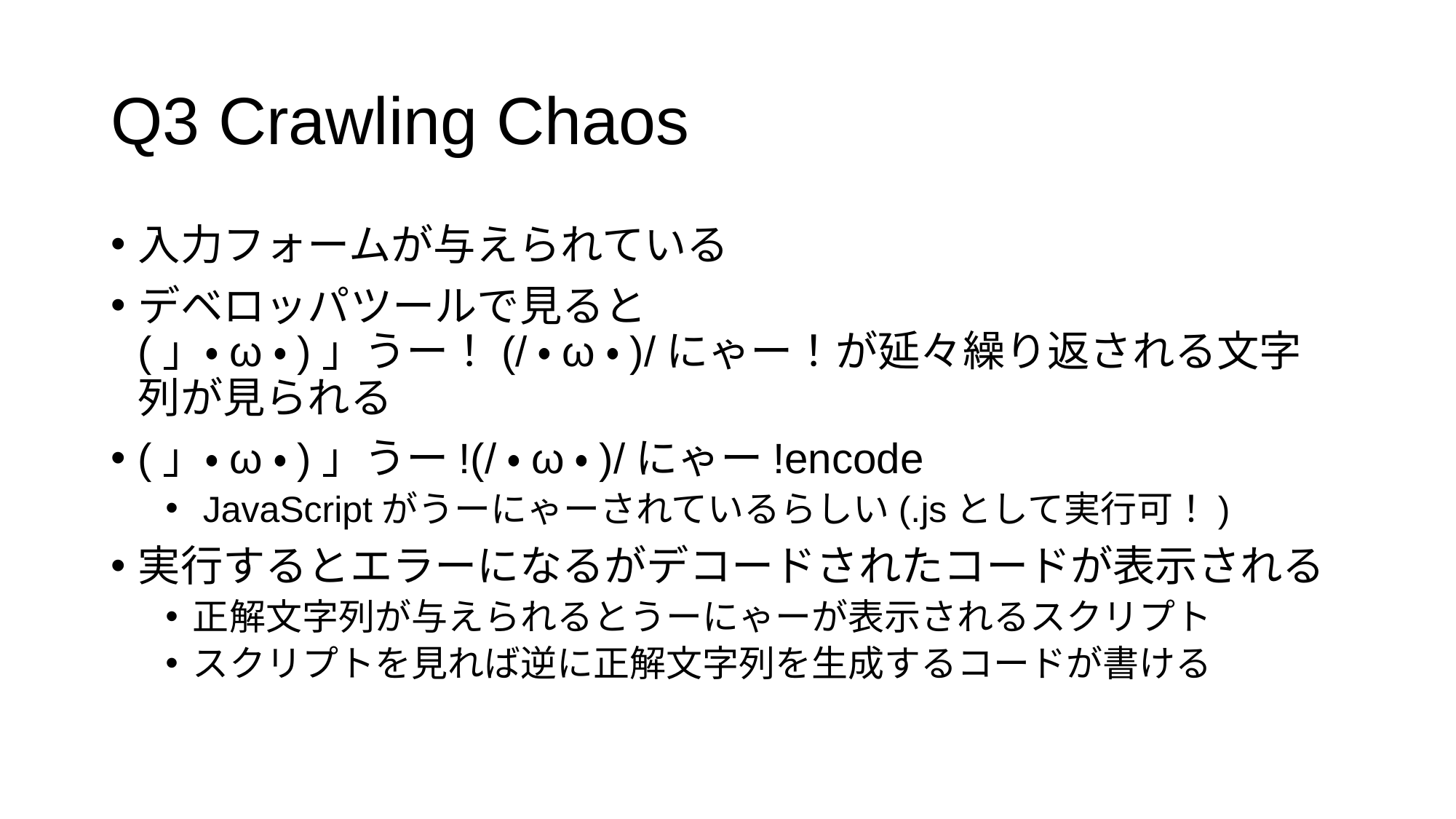

# Q3 Crawling Chaos
入力フォームが与えられている
デベロッパツールで見ると
(」・ω・)」うー！(/・ω・)/にゃー！が延々繰り返される文字列が見られる
(」・ω・)」うー!(/・ω・)/にゃー!encode
 JavaScriptがうーにゃーされているらしい(.jsとして実行可！)
実行するとエラーになるがデコードされたコードが表示される
正解文字列が与えられるとうーにゃーが表示されるスクリプト
スクリプトを見れば逆に正解文字列を生成するコードが書ける